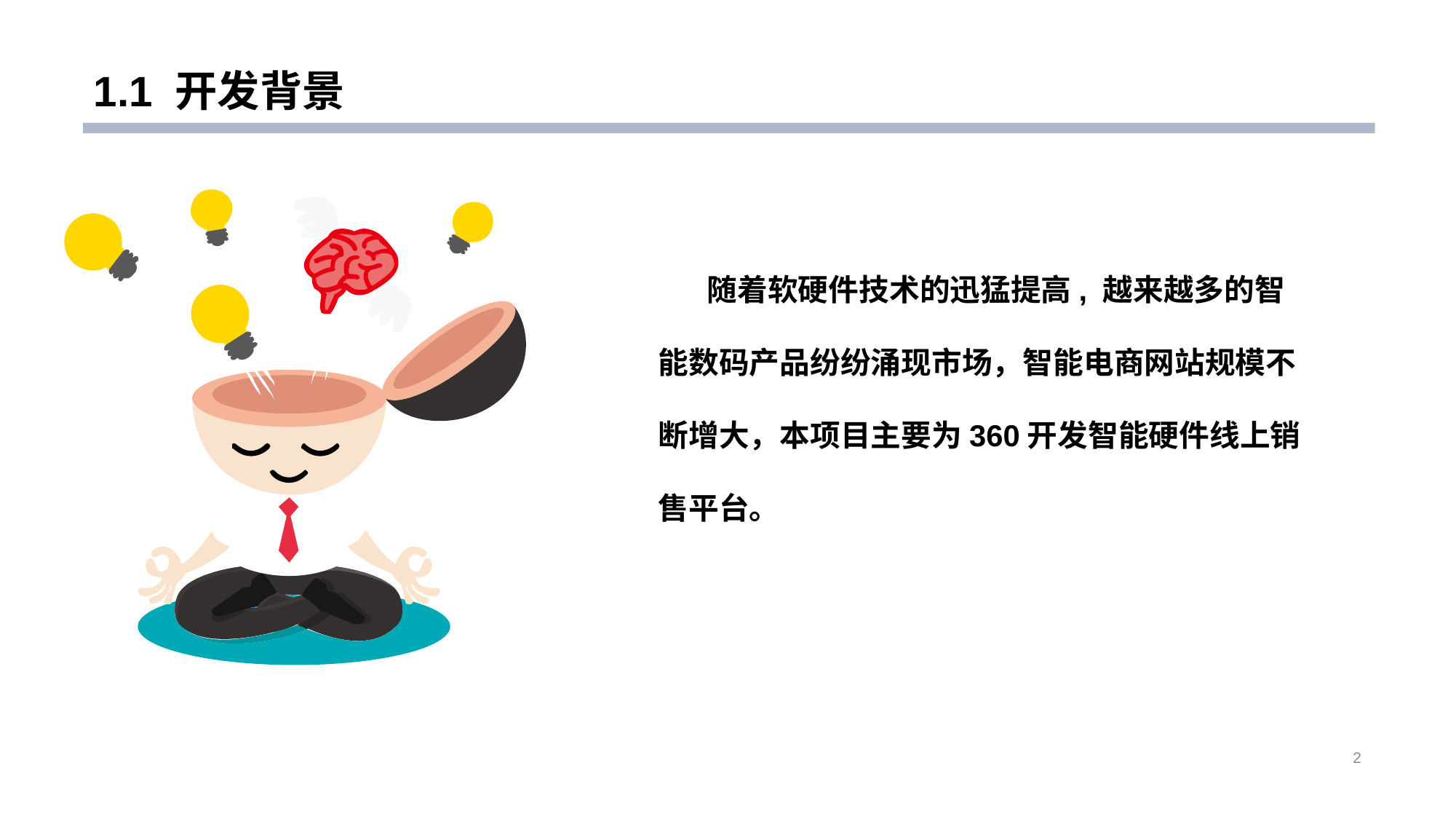

# 1.1 开发背景

      随着软硬件技术的迅猛提高, 越来越多的智能数码产品纷纷涌现市场，智能电商网站规模不断增大，本项目主要为360开发智能硬件线上销售平台。
2